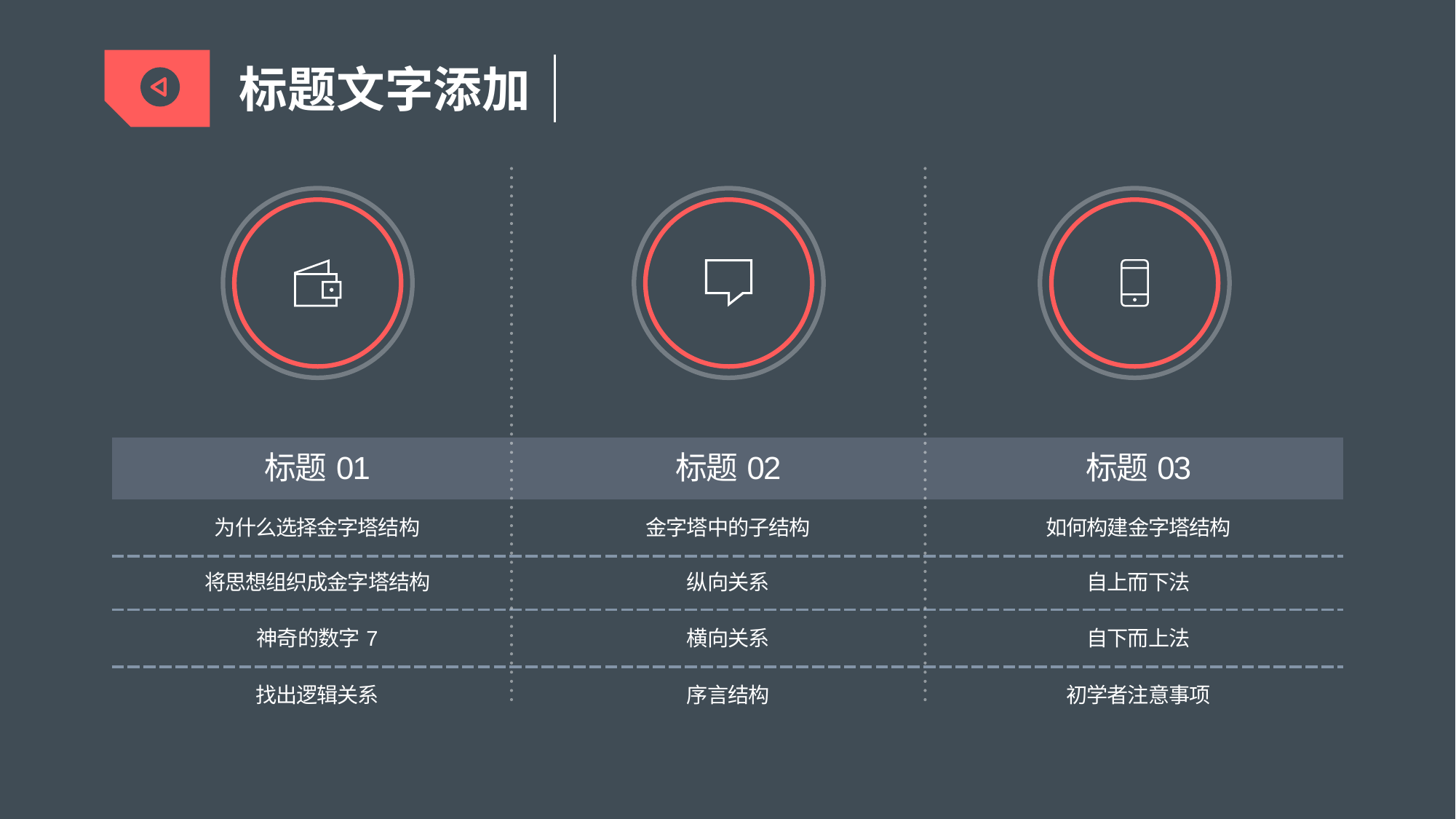

标题文字添加

| 标题01 | 标题02 | 标题03 |
| --- | --- | --- |
| 为什么选择金字塔结构 | 金字塔中的子结构 | 如何构建金字塔结构 |
| 将思想组织成金字塔结构 | 纵向关系 | 自上而下法 |
| 神奇的数字7 | 横向关系 | 自下而上法 |
| 找出逻辑关系 | 序言结构 | 初学者注意事项 |